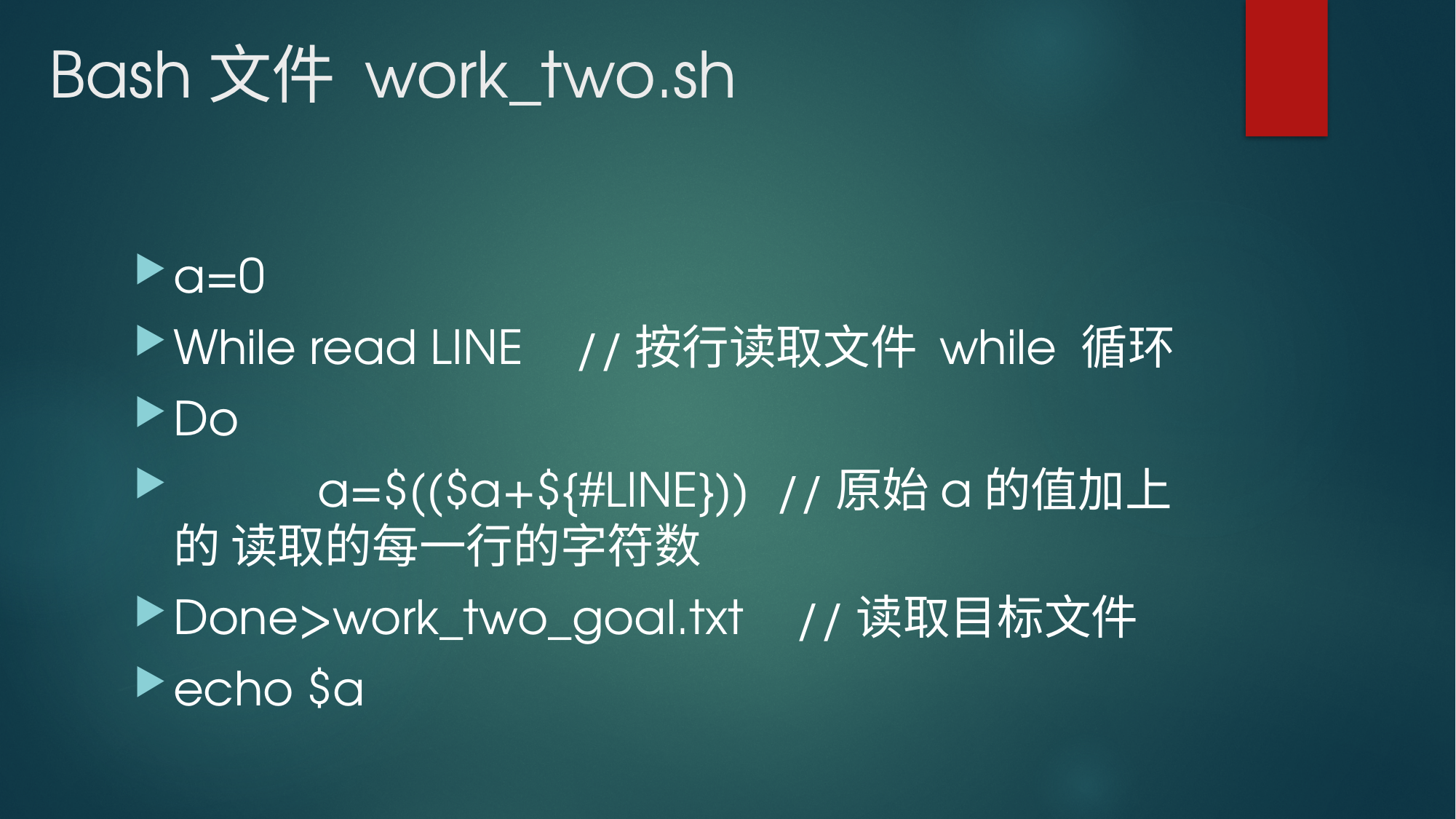

# Bash文件 work_two.sh
a=0
While read LINE    //按行读取文件 while 循环
Do
           a=$(($a+${#LINE}))  //原始a的值加上的 读取的每一行的字符数
Done>work_two_goal.txt    //读取目标文件
echo $a